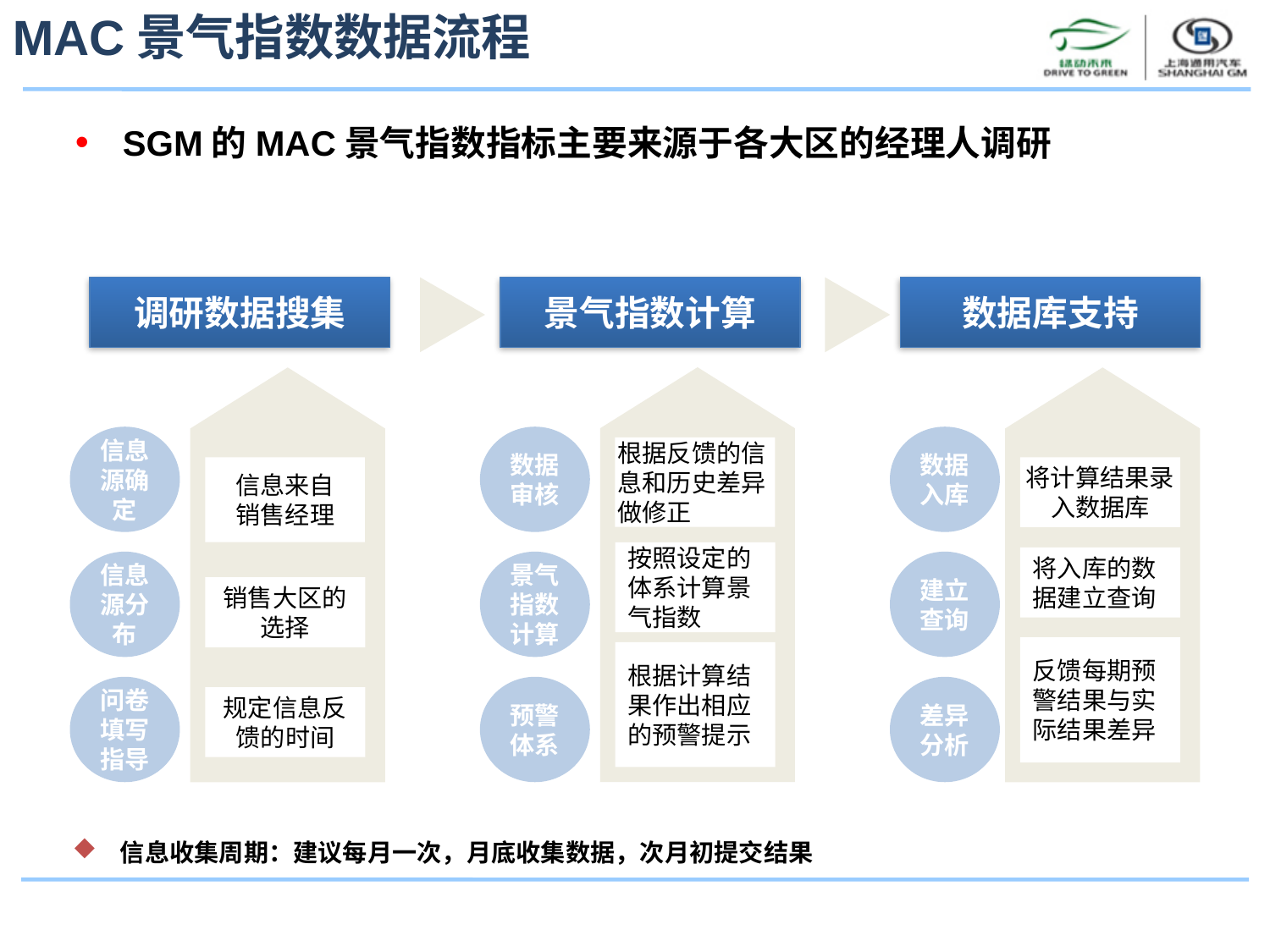

# MAC景气指数数据流程
SGM的MAC景气指数指标主要来源于各大区的经理人调研
调研数据搜集
景气指数计算
数据库支持

信息源确定
数据审核
数据入库
根据反馈的信息和历史差异做修正
信息来自
    销售经理
将计算结果录入数据库

按照设定的体系计算景气指数
将入库的数据建立查询
信息源分布
景气指数计算
建立查询
销售大区的选择
反馈每期预警结果与实际结果差异
根据计算结果作出相应的预警提示
问卷填写指导
预警体系
差异分析
规定信息反馈的时间
信息收集周期：建议每月一次，月底收集数据，次月初提交结果